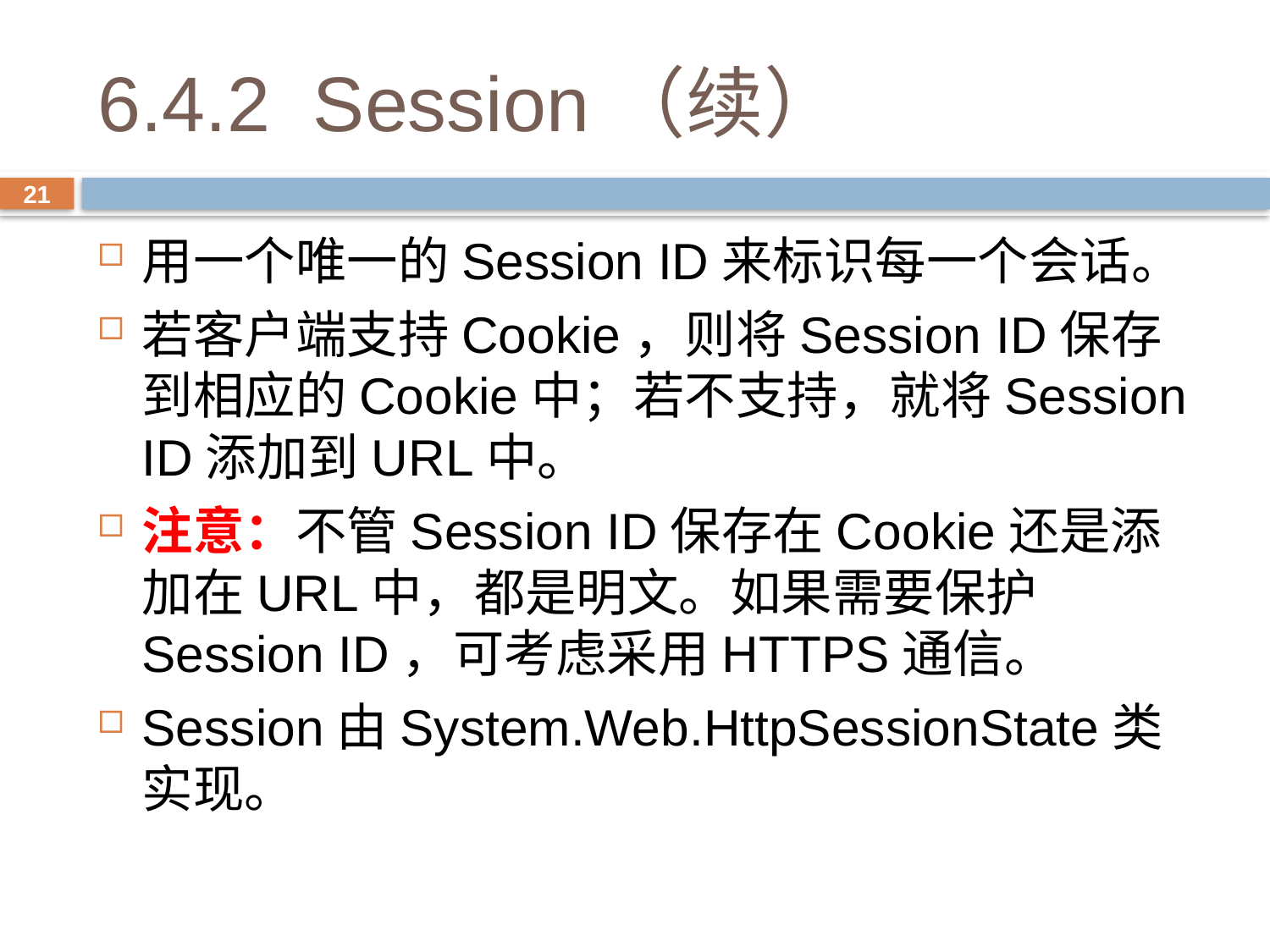

# 6.4.2  Session（续）
21
用一个唯一的Session ID来标识每一个会话。
若客户端支持Cookie，则将Session ID保存到相应的Cookie中；若不支持，就将Session ID添加到URL中。
注意：不管Session ID保存在Cookie还是添加在URL中，都是明文。如果需要保护Session ID，可考虑采用HTTPS通信。
Session由System.Web.HttpSessionState类实现。